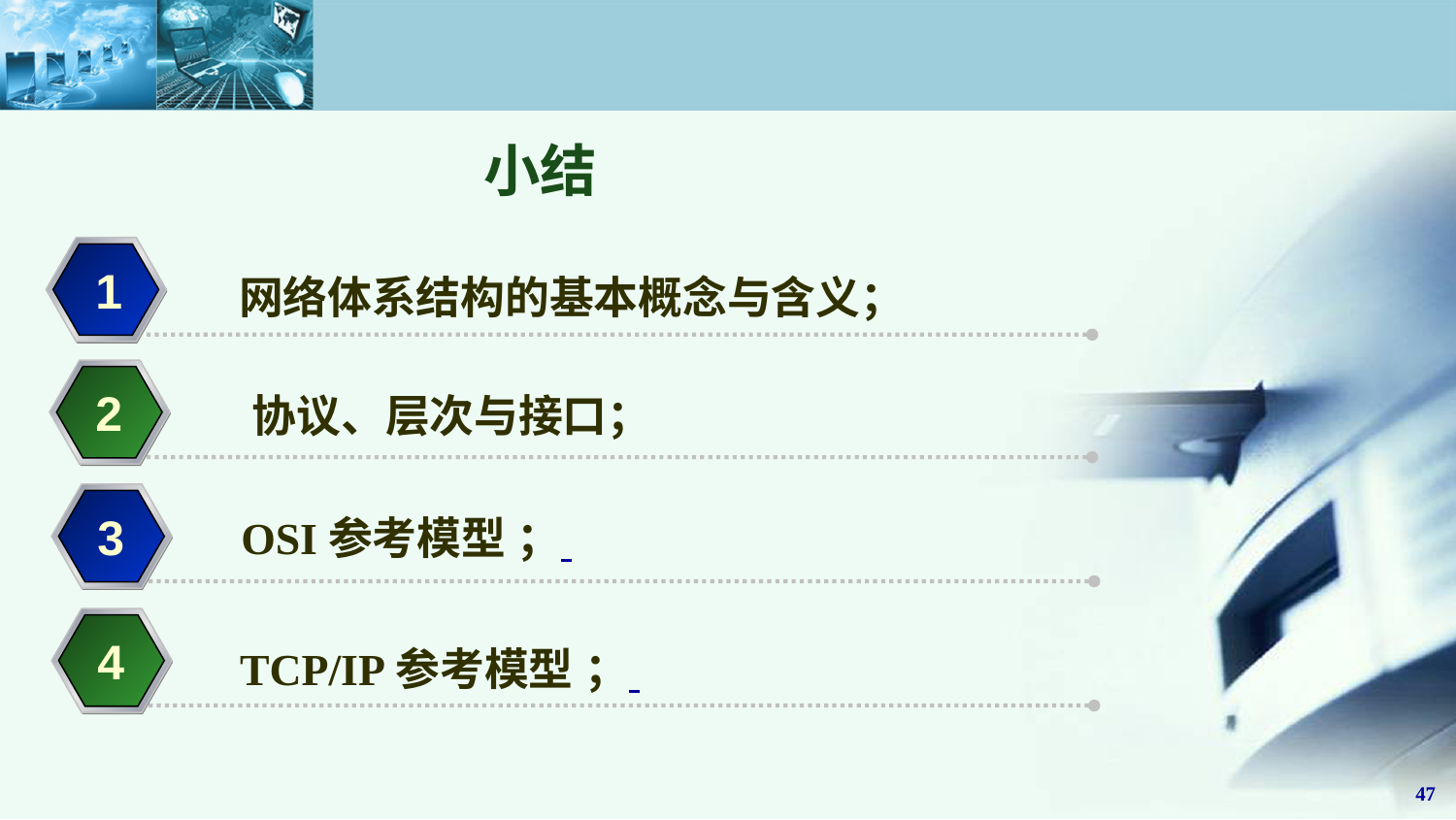

小结

1
网络体系结构的基本概念与含义；

协议、层次与接口；
2

OSI参考模型 ；
3

4
TCP/IP参考模型 ；

47